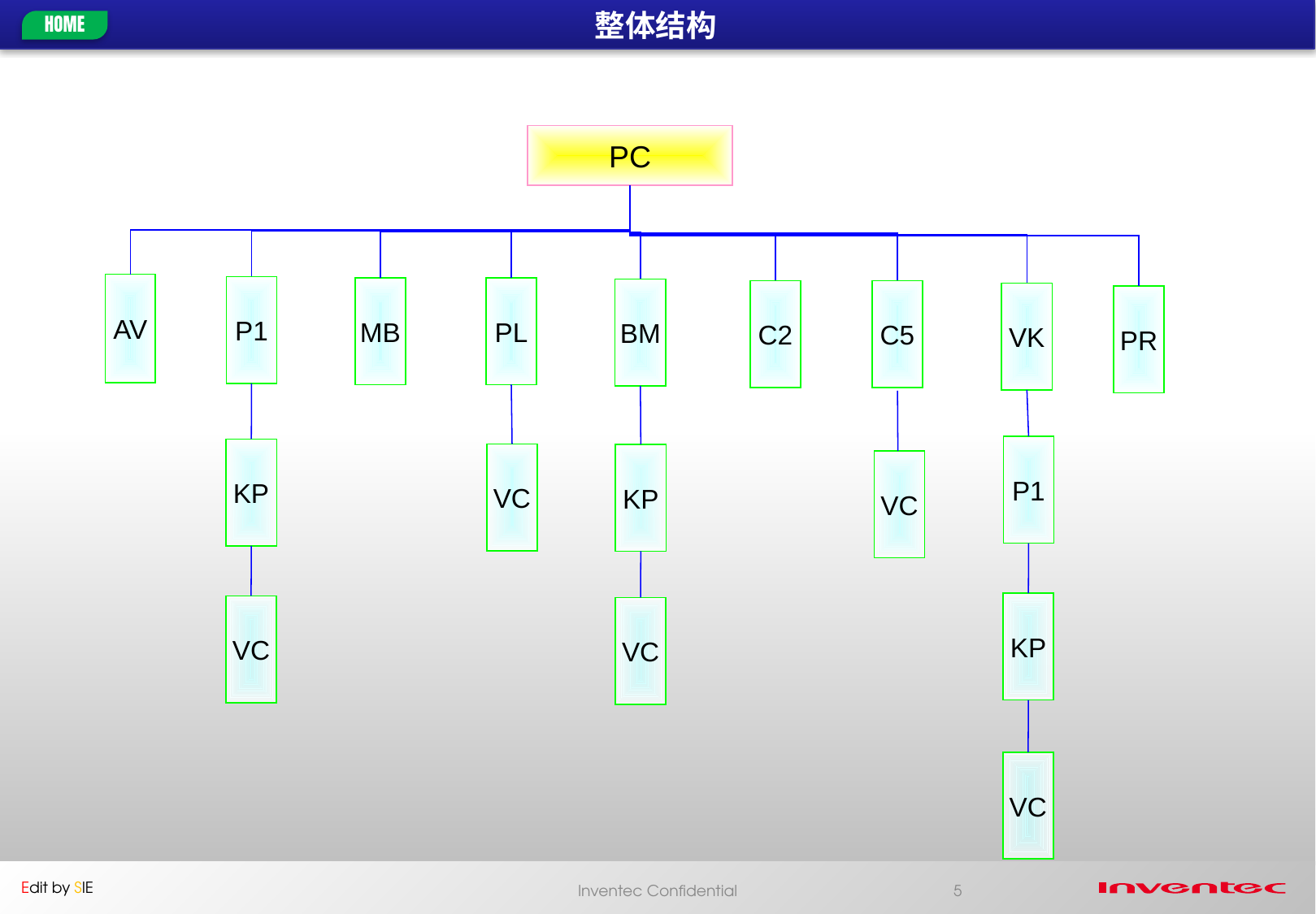

# 整体结构
PC
AV
P1
PL
MB
BM
C2
C5
VK
PR
P1
KP
VC
KP
VC
KP
VC
VC
VC
Inventec Confidential
5